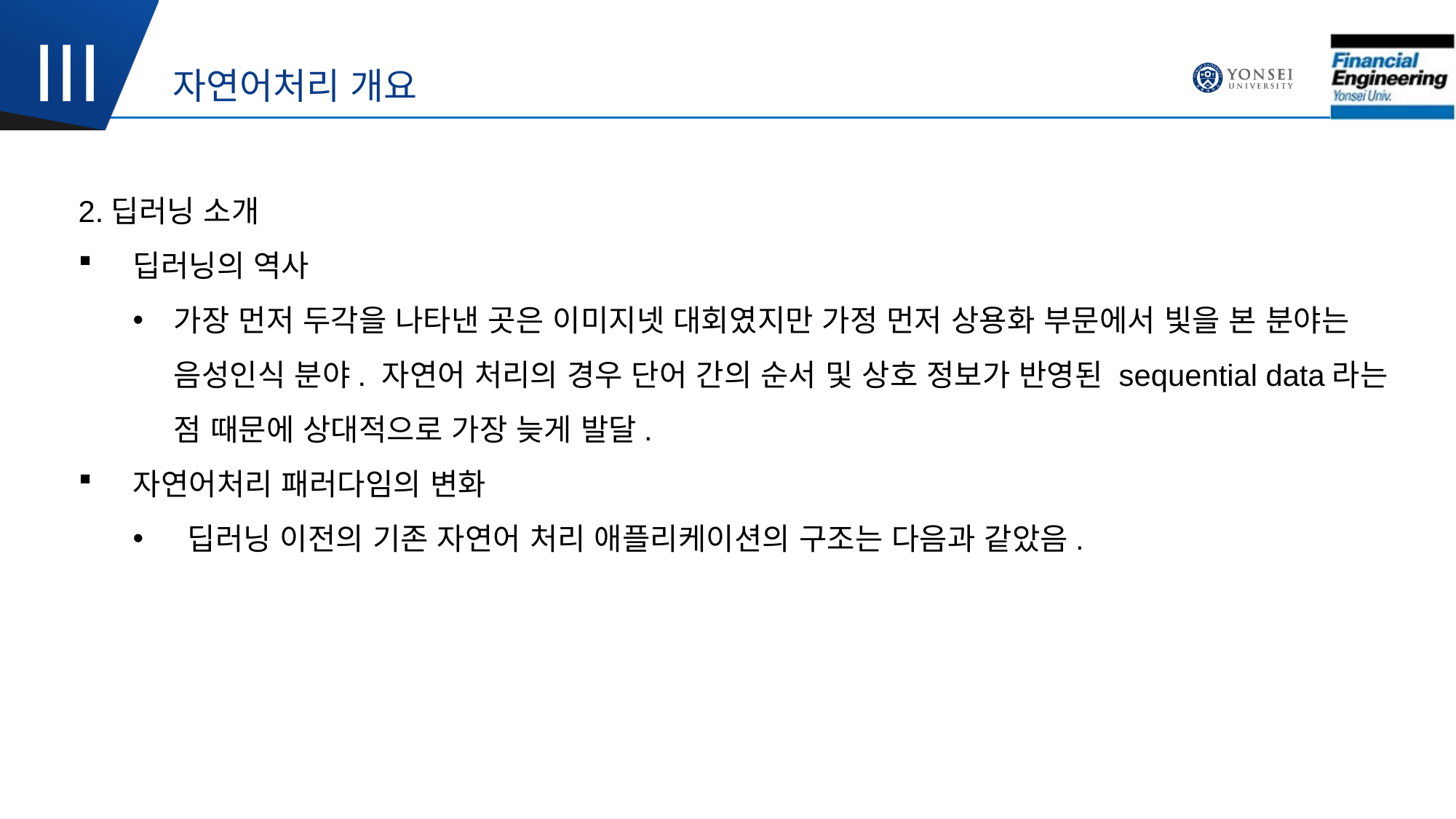

III

자연어처리 개요
2.딥러닝 소개
딥러닝의 역사
가장 먼저 두각을 나타낸 곳은 이미지넷 대회였지만 가정 먼저 상용화 부문에서 빛을 본 분야는 음성인식 분야. 자연어 처리의 경우 단어 간의 순서 및 상호 정보가 반영된 sequential data라는 점 때문에 상대적으로 가장 늦게 발달.
자연어처리 패러다임의 변화
딥러닝 이전의 기존 자연어 처리 애플리케이션의 구조는 다음과 같았음.